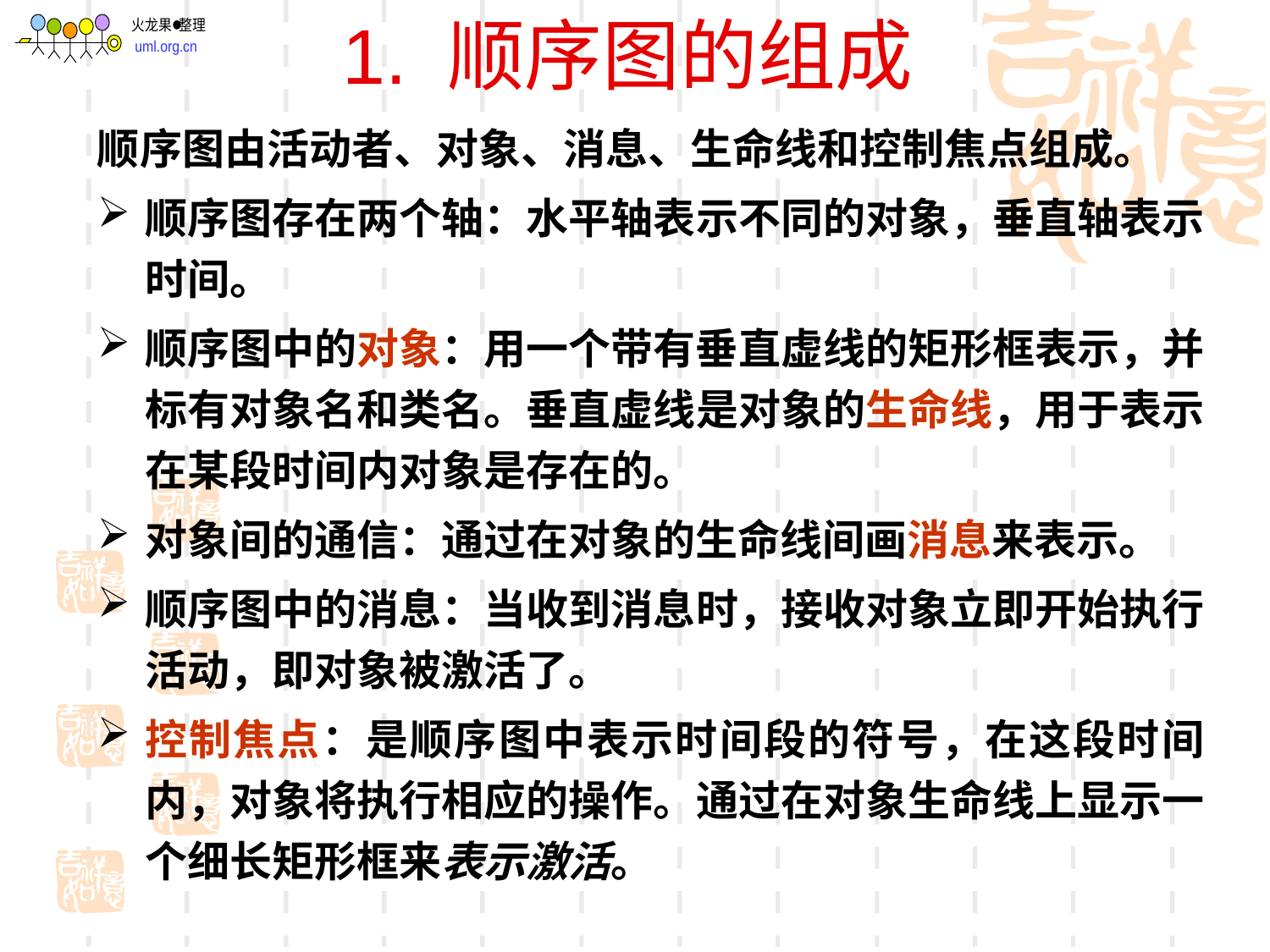

# 1. 顺序图的组成
顺序图由活动者、对象、消息、生命线和控制焦点组成。
顺序图存在两个轴：水平轴表示不同的对象，垂直轴表示时间。
顺序图中的对象：用一个带有垂直虚线的矩形框表示，并标有对象名和类名。垂直虚线是对象的生命线，用于表示在某段时间内对象是存在的。
对象间的通信：通过在对象的生命线间画消息来表示。
顺序图中的消息：当收到消息时，接收对象立即开始执行活动，即对象被激活了。
控制焦点：是顺序图中表示时间段的符号，在这段时间内，对象将执行相应的操作。通过在对象生命线上显示一个细长矩形框来表示激活。